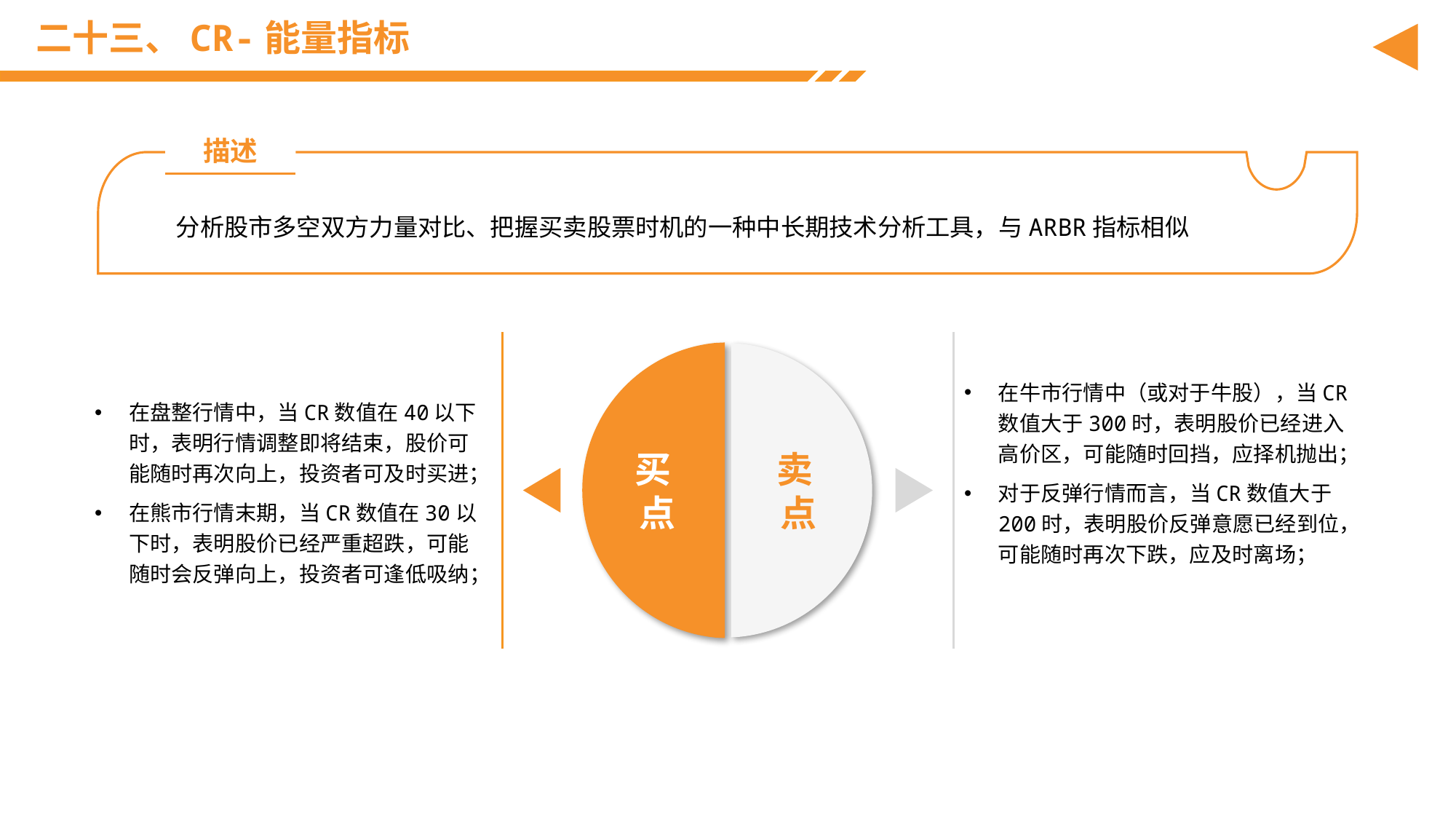

# 二十三、CR-能量指标

描述

分析股市多空双方力量对比、把握买卖股票时机的一种中长期技术分析工具，与ARBR指标相似
在盘整行情中，当CR数值在40以下时，表明行情调整即将结束，股价可能随时再次向上，投资者可及时买进；
在熊市行情末期，当CR数值在30以下时，表明股价已经严重超跌，可能随时会反弹向上，投资者可逢低吸纳；
在牛市行情中（或对于牛股），当CR数值大于300时，表明股价已经进入高价区，可能随时回挡，应择机抛出；
对于反弹行情而言，当CR数值大于200时，表明股价反弹意愿已经到位，可能随时再次下跌，应及时离场；

买
点
卖
点